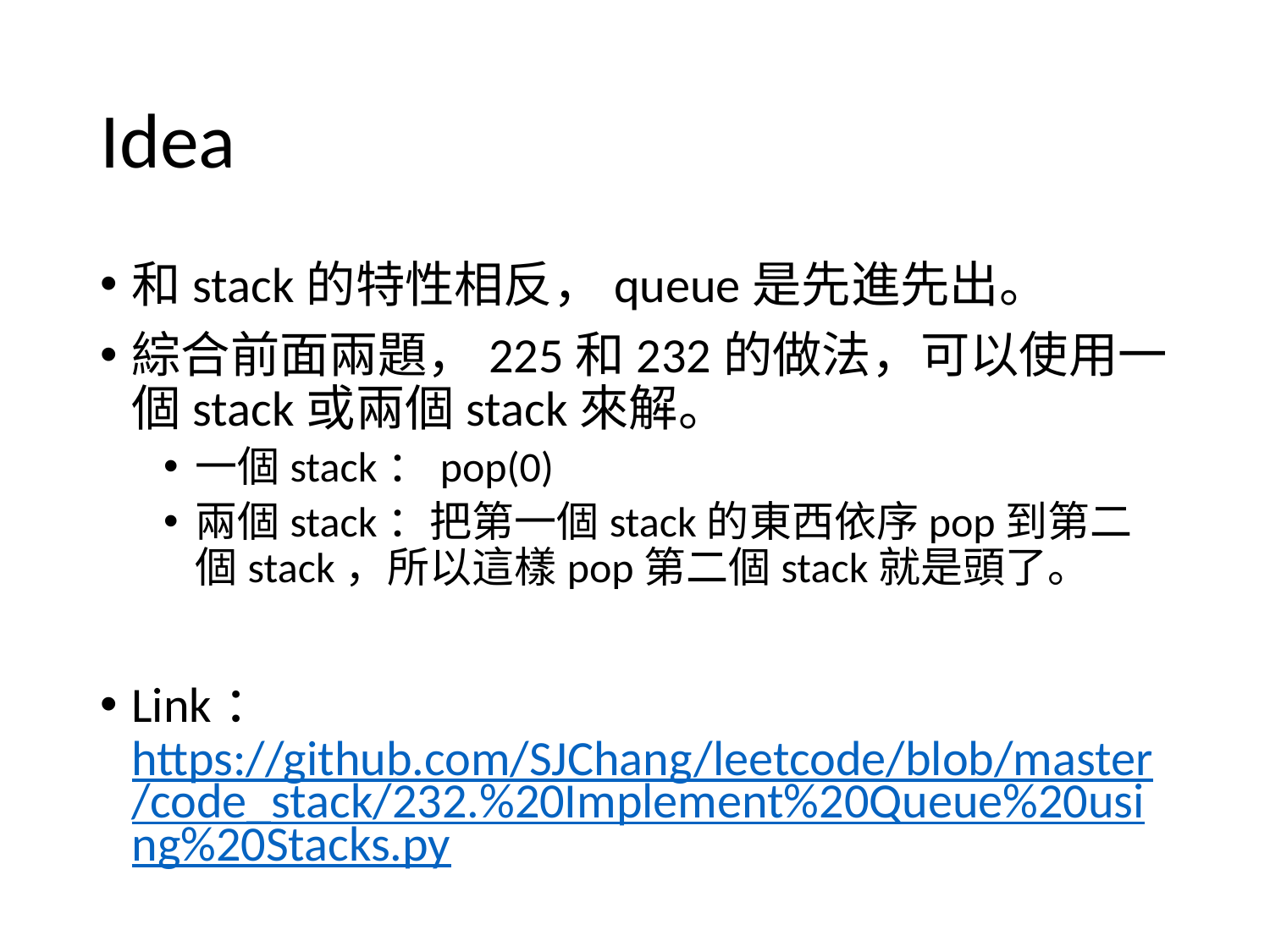

# Idea
和stack的特性相反，queue是先進先出。
綜合前面兩題，225和232的做法，可以使用一個stack或兩個stack來解。
一個stack：pop(0)
兩個stack：把第一個stack的東西依序pop到第二個stack，所以這樣pop第二個stack就是頭了。

Link：https://github.com/SJChang/leetcode/blob/master/code_stack/232.%20Implement%20Queue%20using%20Stacks.py